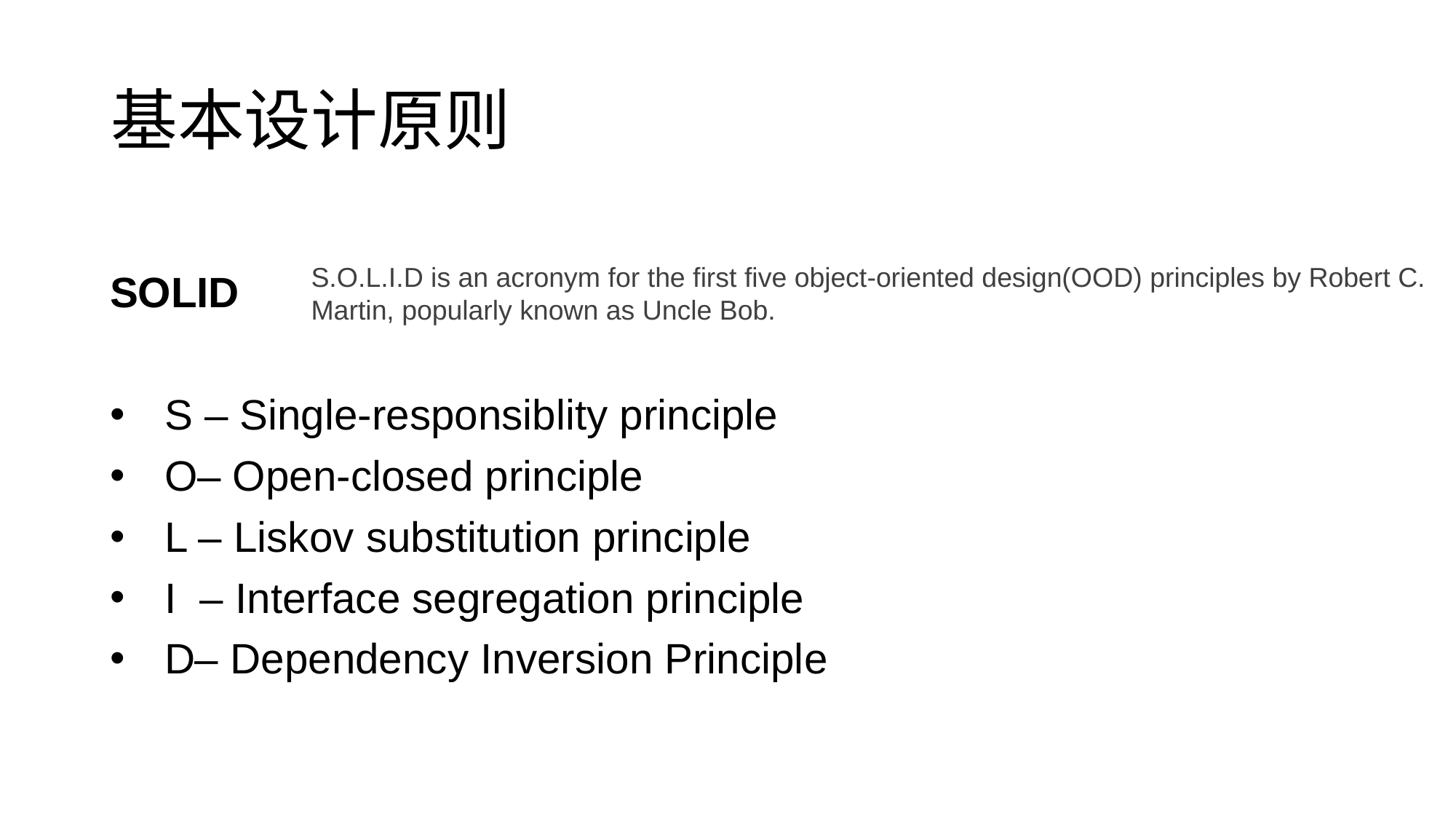

# 基本设计原则
S.O.L.I.D is an acronym for the first five object-oriented design(OOD) principles by Robert C. Martin, popularly known as Uncle Bob.
SOLID

S – Single-responsiblity principle
O– Open-closed principle
L – Liskov substitution principle
I  – Interface segregation principle
D– Dependency Inversion Principle